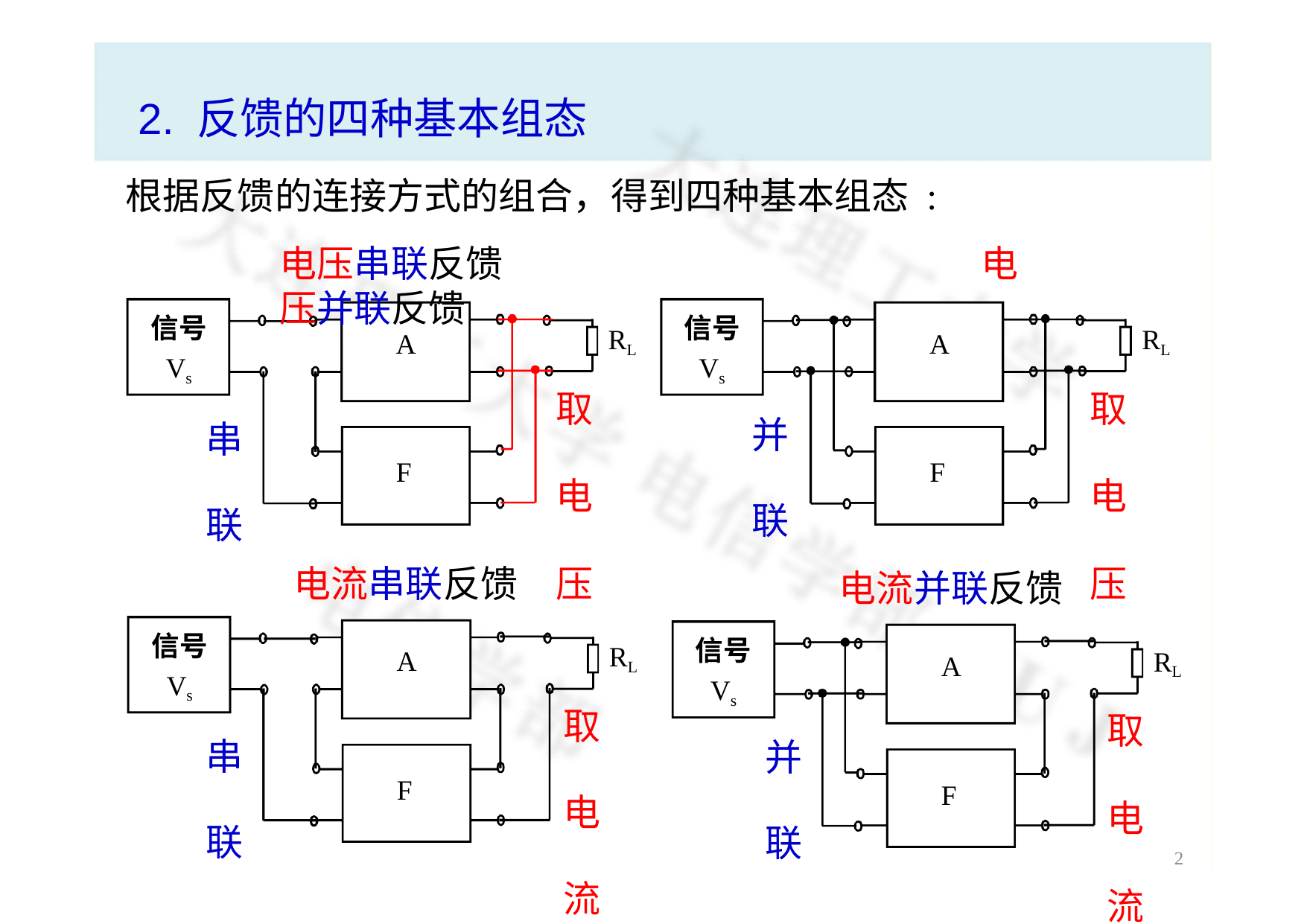

# 2. 反馈的四种基本组态
根据反馈的连接方式的组合，得到四种基本组态 :
电压串联反馈	电压并联反馈

信号
Vs

串  联
信号
Vs
RL
RL
A
A
取  电  压
取  电  压
并  联
F
F
电流串联反馈
电流并联反馈

信号
Vs

串  联
信号
Vs
RL
A
RL
A
取  电  流
取  电  流
并  联
F
F
2